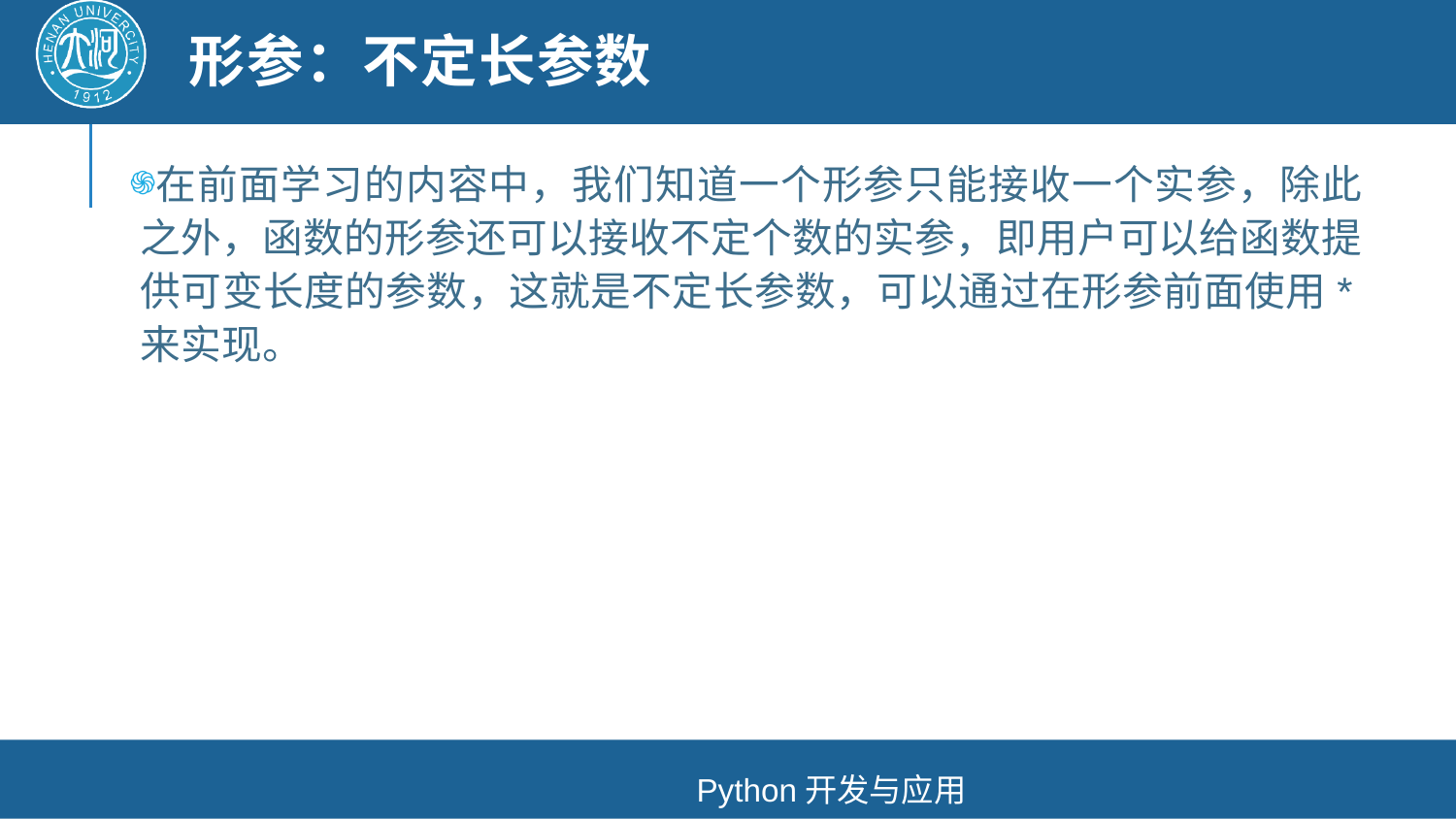

# 形参：不定长参数
在前面学习的内容中，我们知道一个形参只能接收一个实参，除此之外，函数的形参还可以接收不定个数的实参，即用户可以给函数提供可变长度的参数，这就是不定长参数，可以通过在形参前面使用*来实现。

Python开发与应用
22